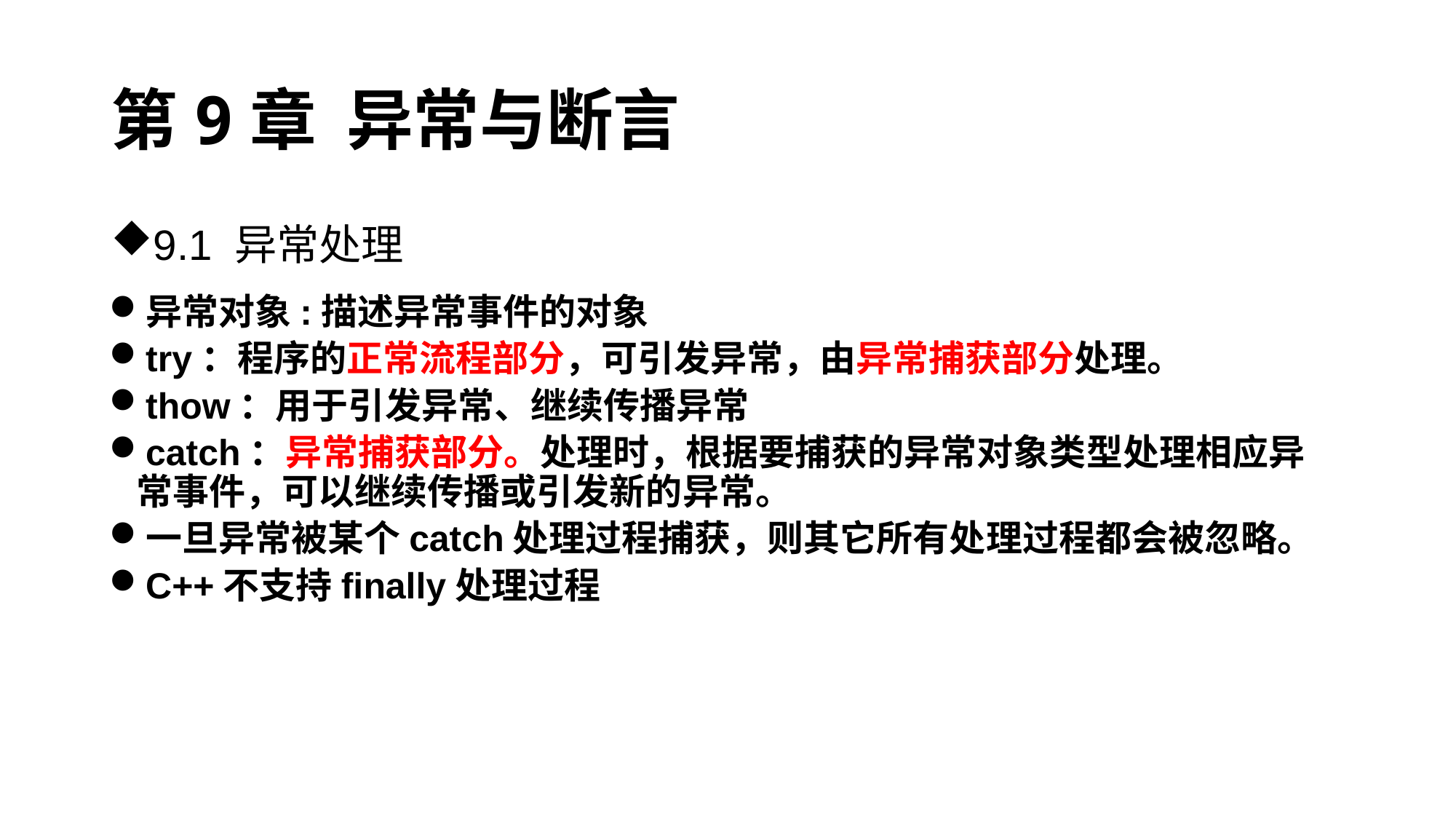

# 第9章  异常与断言
9.1 异常处理
异常对象:描述异常事件的对象
try：程序的正常流程部分，可引发异常，由异常捕获部分处理。
thow：用于引发异常、继续传播异常
catch：异常捕获部分。处理时，根据要捕获的异常对象类型处理相应异常事件，可以继续传播或引发新的异常。
一旦异常被某个catch处理过程捕获，则其它所有处理过程都会被忽略。
C++不支持finally处理过程